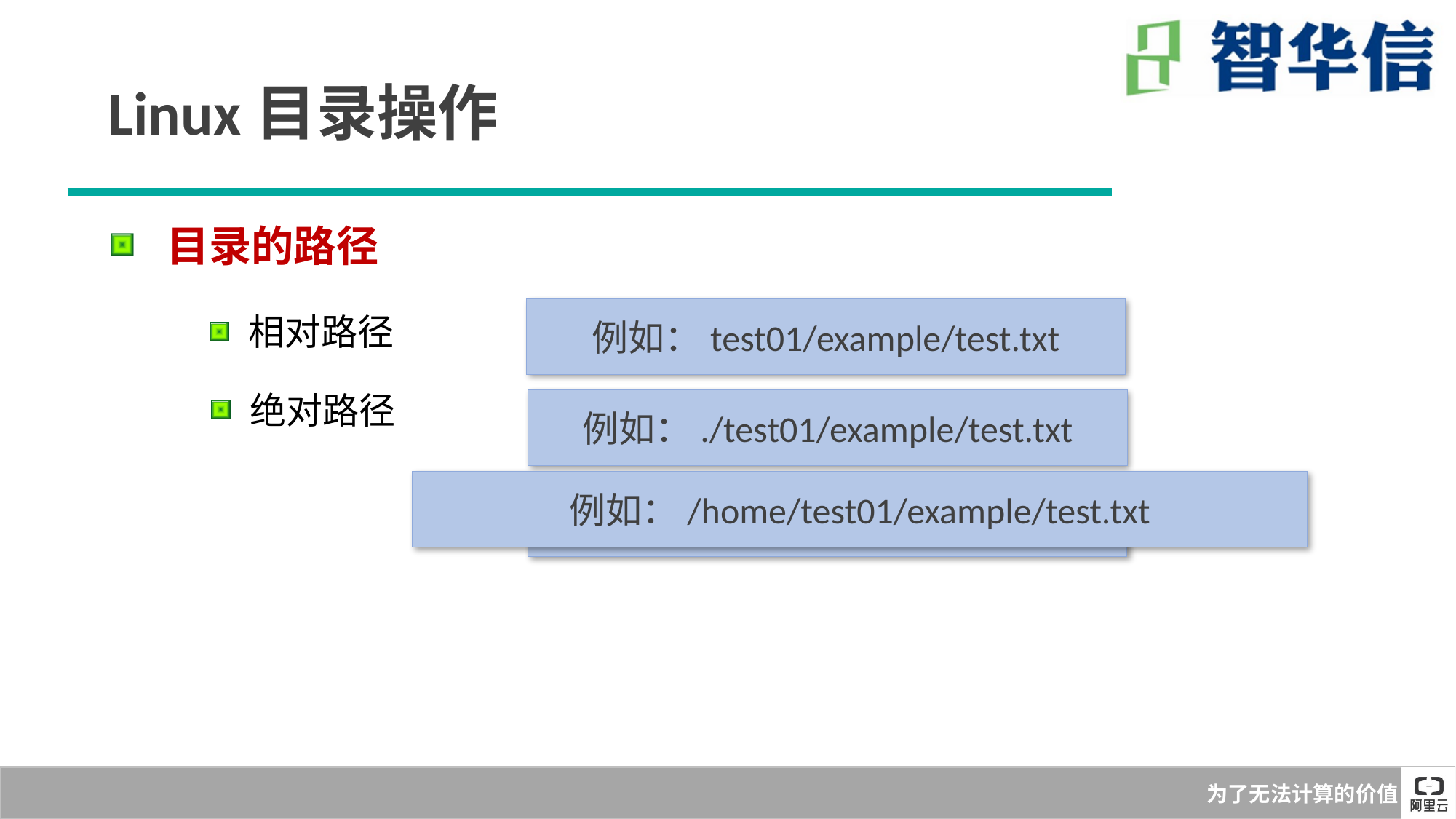

Linux目录操作
  目录的路径
 相对路径
例如：test01/example/test.txt
 绝对路径
例如：./test01/example/test.txt
例如：/home/test01/example/test.txt
例如：../test01/example/test.txt